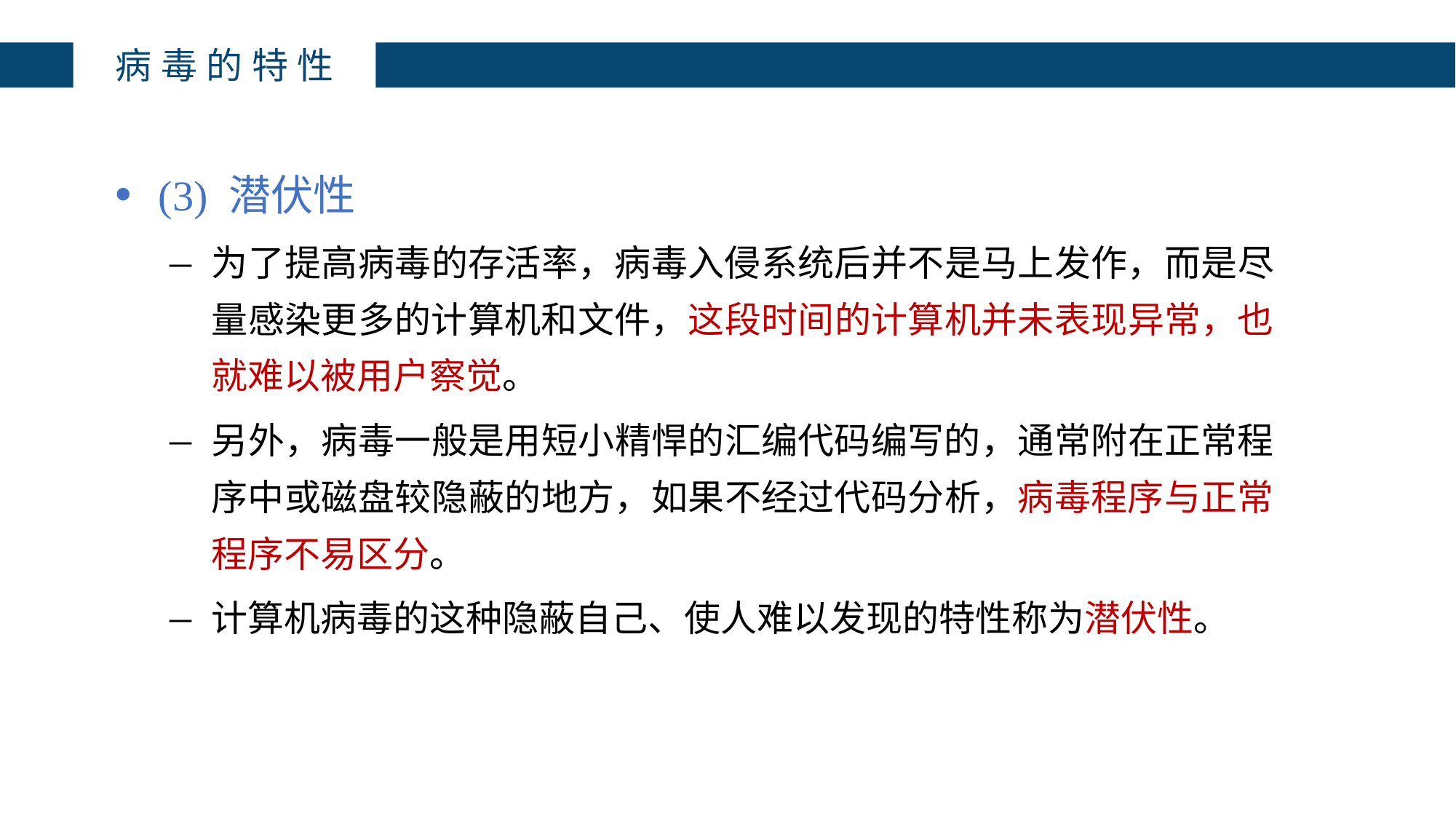

# 病毒的特性
(3) 潜伏性
为了提高病毒的存活率，病毒入侵系统后并不是马上发作，而是尽量感染更多的计算机和文件，这段时间的计算机并未表现异常，也就难以被用户察觉。
另外，病毒一般是用短小精悍的汇编代码编写的，通常附在正常程序中或磁盘较隐蔽的地方，如果不经过代码分析，病毒程序与正常程序不易区分。
计算机病毒的这种隐蔽自己、使人难以发现的特性称为潜伏性。